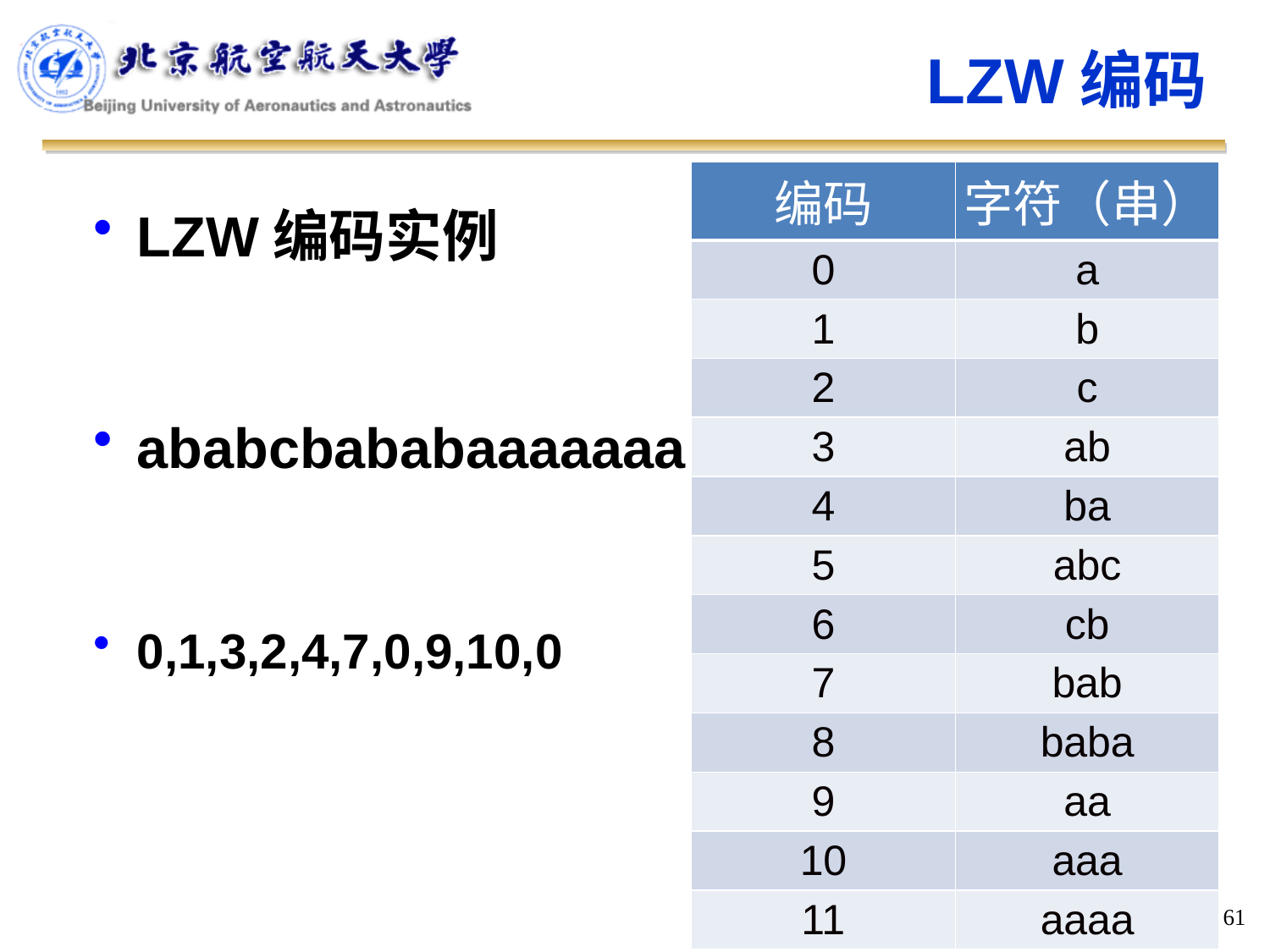

LZW编码
| 编码 | 字符（串） |
| --- | --- |
| 0 | a |
| 1 | b |
| 2 | c |
| 3 | ab |
| 4 | ba |
| 5 | abc |
| 6 | cb |
| 7 | bab |
| 8 | baba |
| 9 | aa |
| 10 | aaa |
| 11 | aaaa |
LZW编码实例

ababcbababaaaaaaa

0,1,3,2,4,7,0,9,10,0
61